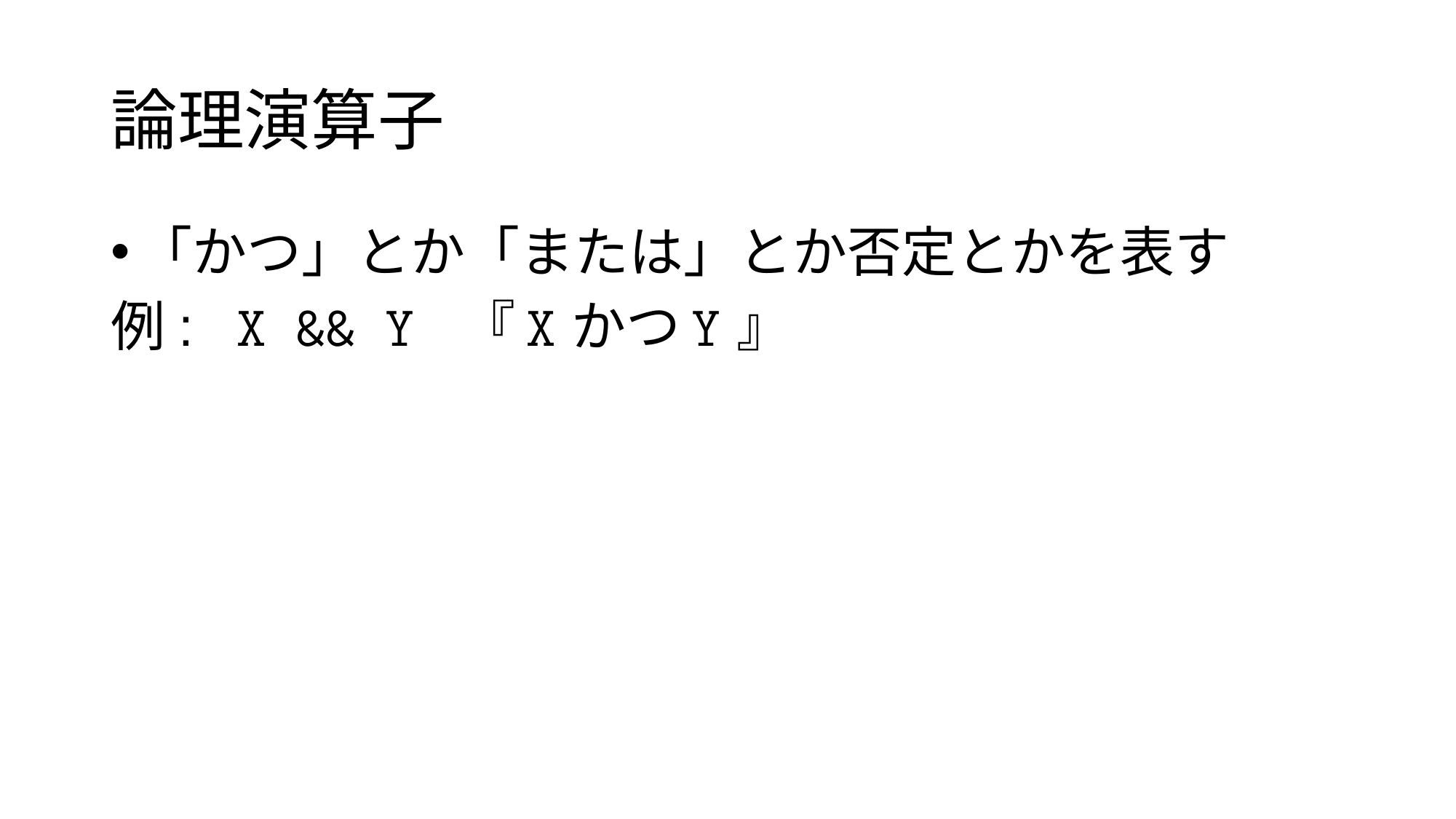

# 論理演算子
「かつ」とか「または」とか否定とかを表す
例:   X && Y 『XかつY』